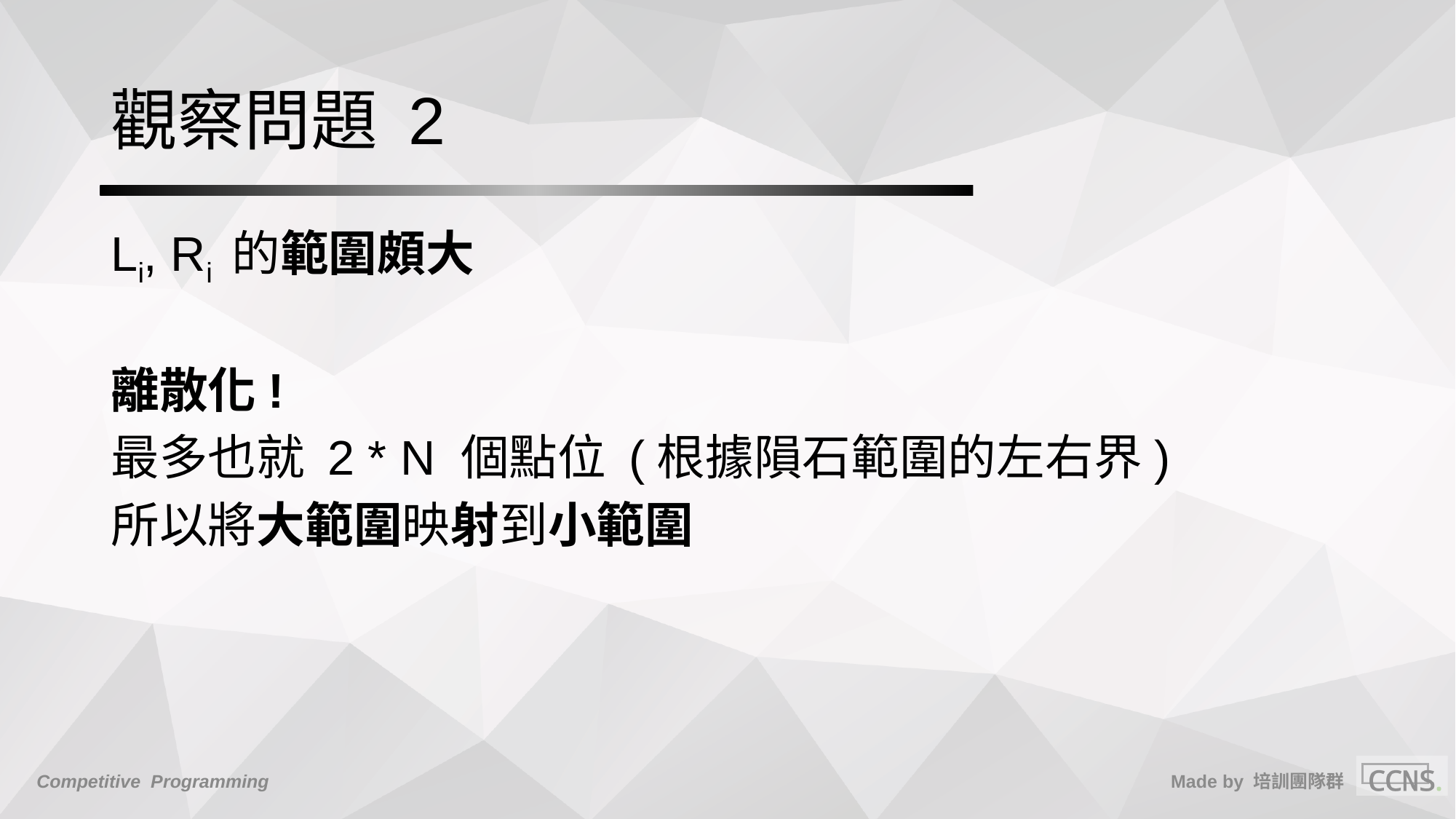

# 觀察問題 2
Li, Ri 的範圍頗大

離散化!
最多也就 2 * N 個點位 (根據隕石範圍的左右界)
所以將大範圍映射到小範圍